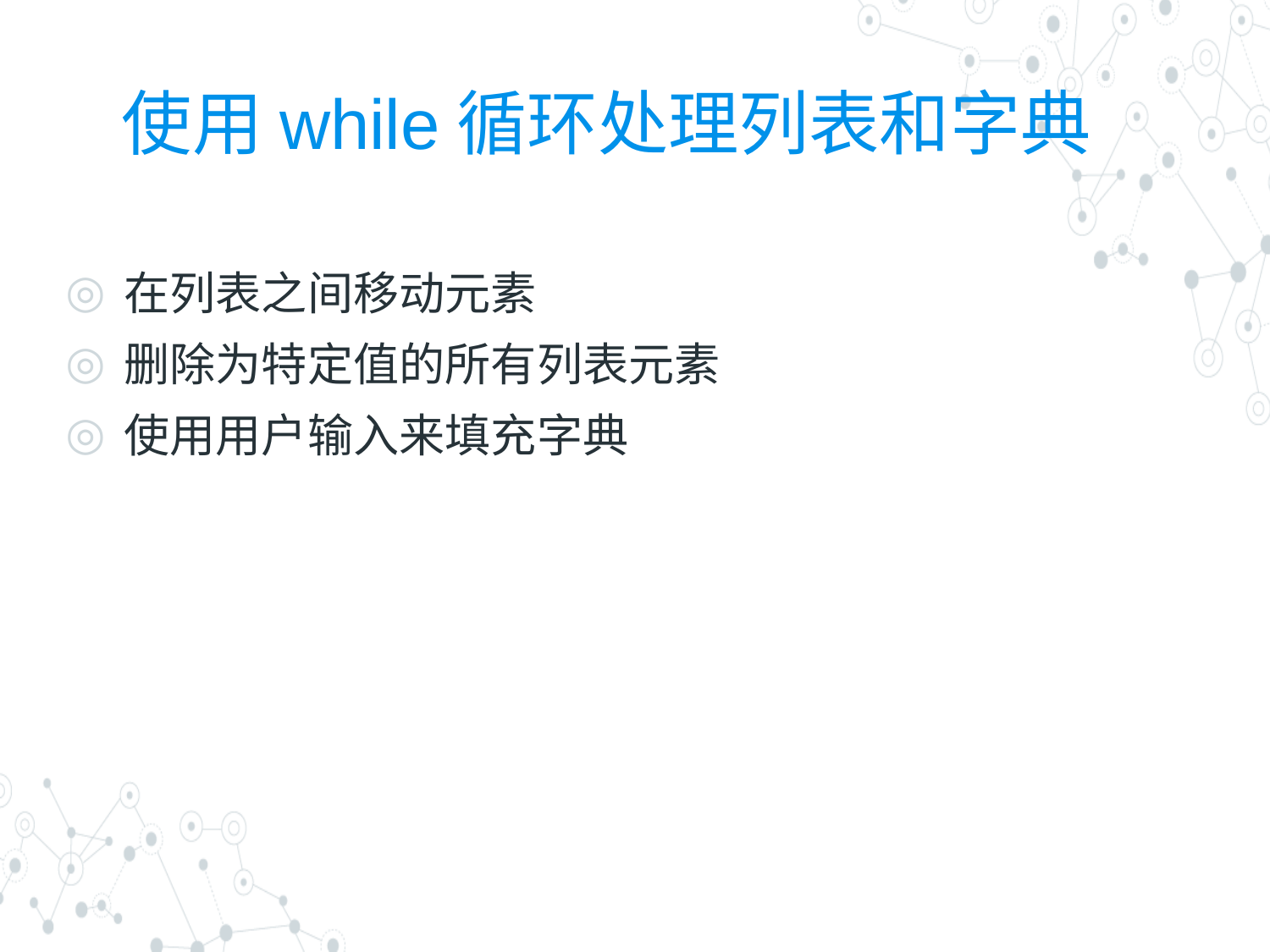

# 使用while循环处理列表和字典
在列表之间移动元素
删除为特定值的所有列表元素
使用用户输入来填充字典